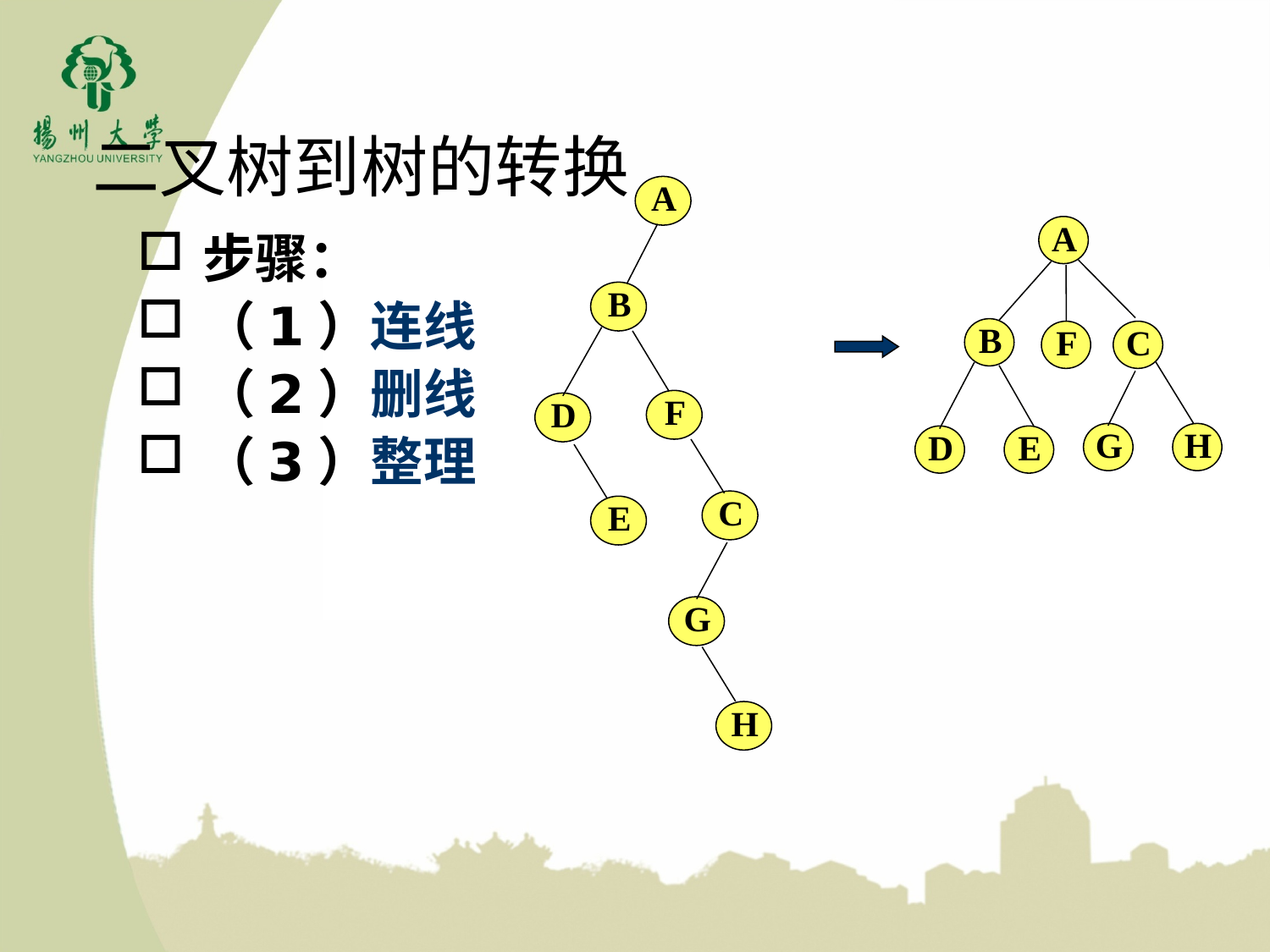

# 二叉树到树的转换
A

B

F

D

C

E

G

H

A

B

F
C

G
H

D
E

步骤：
（1）连线
（2）删线
（3）整理